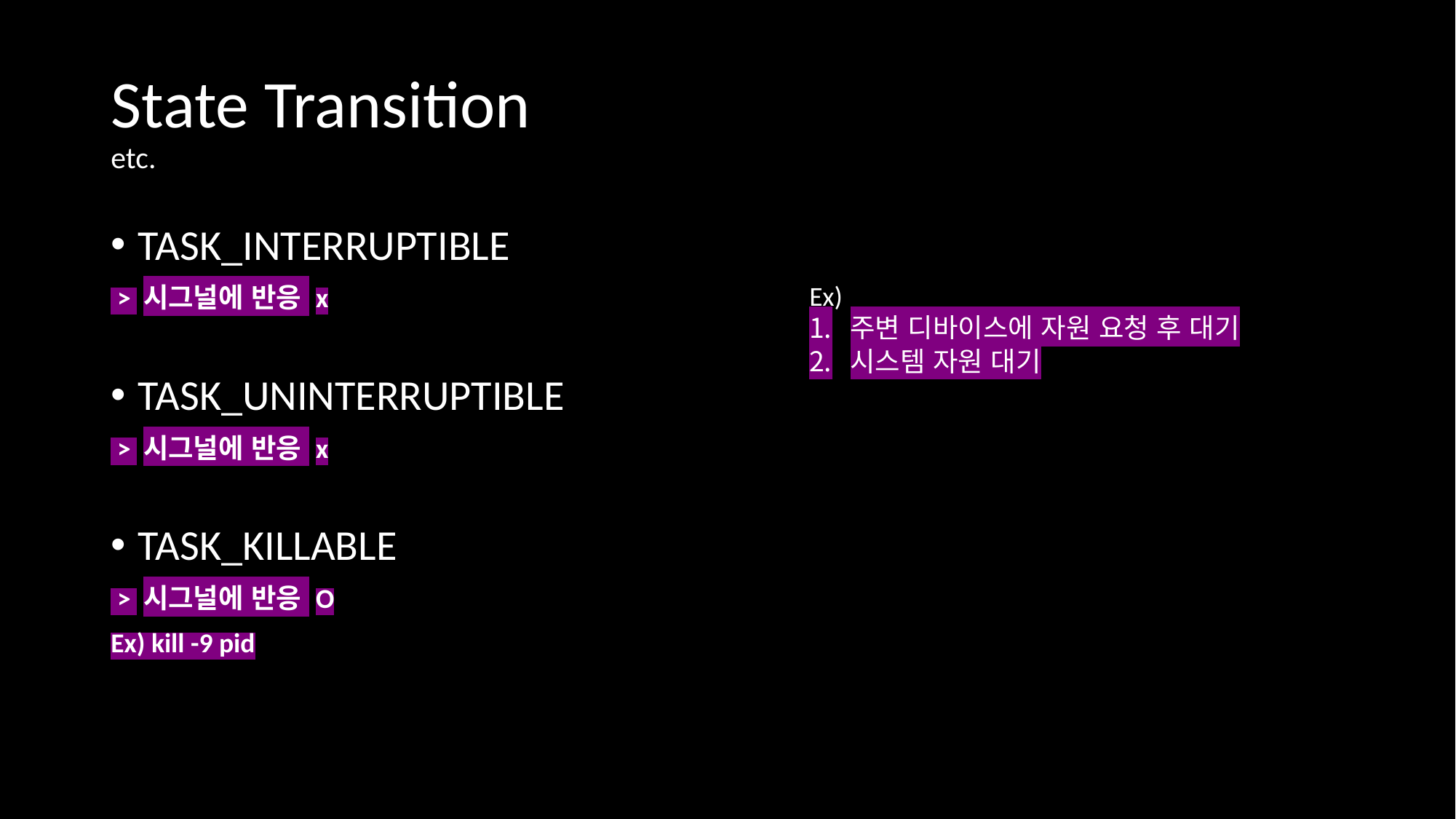

# State Transition etc.
TASK_INTERRUPTIBLE
 > 시그널에 반응 x

TASK_UNINTERRUPTIBLE
 > 시그널에 반응 x

TASK_KILLABLE
 > 시그널에 반응 O
Ex) kill -9 pid

Ex)
주변 디바이스에 자원 요청 후 대기
시스템 자원 대기